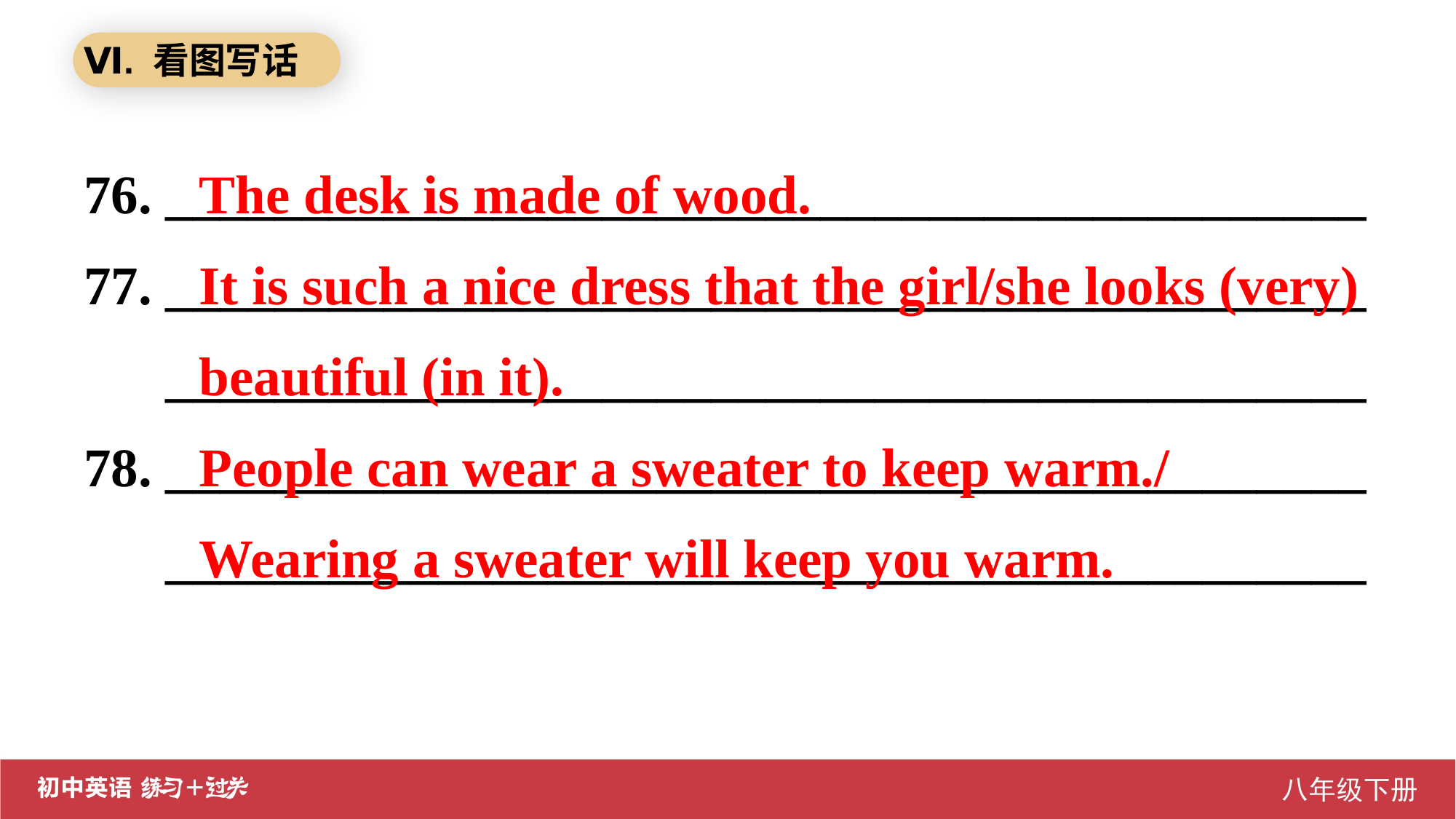

Ⅵ. 看图写话
76. ____________________________________________
77. ____________________________________________
      ____________________________________________
78. ____________________________________________
      ____________________________________________

The desk is made of wood.
It is such a nice dress that the girl/she looks (very) beautiful (in it).
People can wear a sweater to keep warm./
Wearing a sweater will keep you warm.